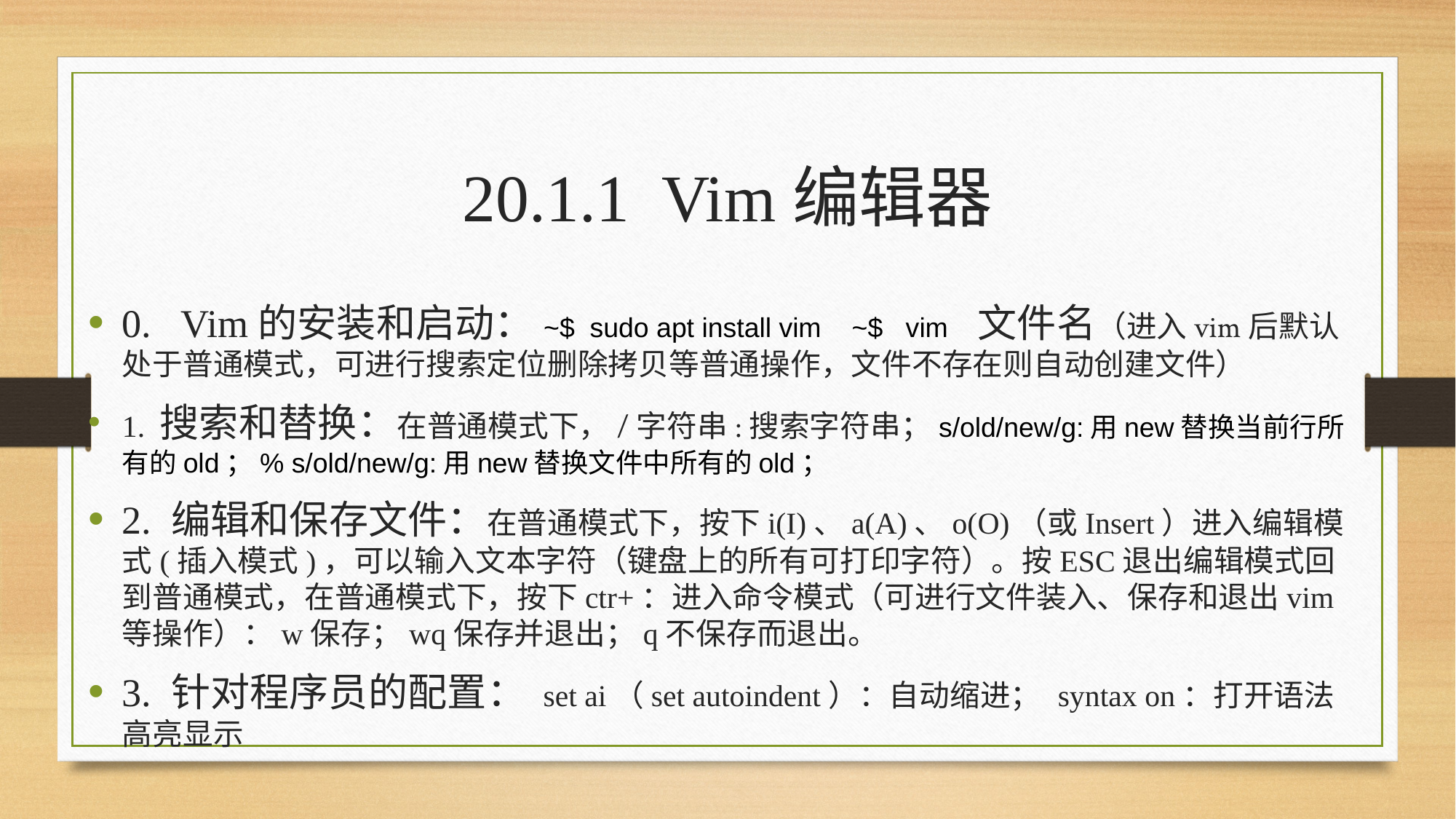

20.1.1  Vim编辑器
0.   Vim的安装和启动：~$  sudo apt install vim    ~$   vim  文件名（进入vim后默认处于普通模式，可进行搜索定位删除拷贝等普通操作，文件不存在则自动创建文件）
1. 搜索和替换：在普通模式下，/字符串:搜索字符串；s/old/new/g:用new替换当前行所有的old；% s/old/new/g:用new替换文件中所有的old；
2. 编辑和保存文件：在普通模式下，按下i(I)、a(A)、o(O)（或Insert）进入编辑模式(插入模式)，可以输入文本字符（键盘上的所有可打印字符）。按ESC退出编辑模式回到普通模式，在普通模式下，按下ctr+：进入命令模式（可进行文件装入、保存和退出vim等操作）：w保存；wq保存并退出；q不保存而退出。
3. 针对程序员的配置： set ai（set autoindent）：自动缩进； syntax on：打开语法高亮显示